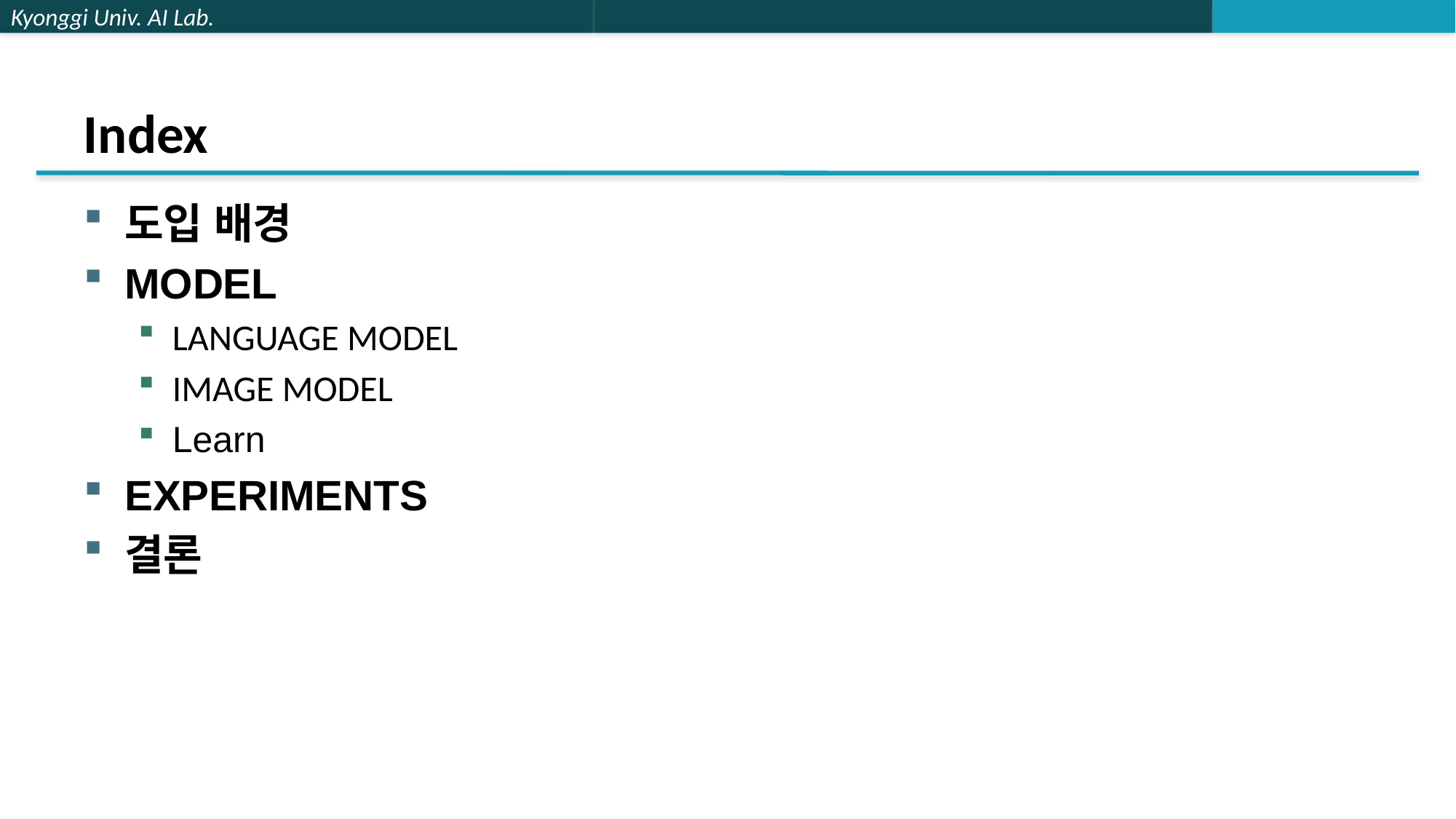

# Index
도입 배경
MODEL
LANGUAGE MODEL
IMAGE MODEL
Learn
EXPERIMENTS
결론